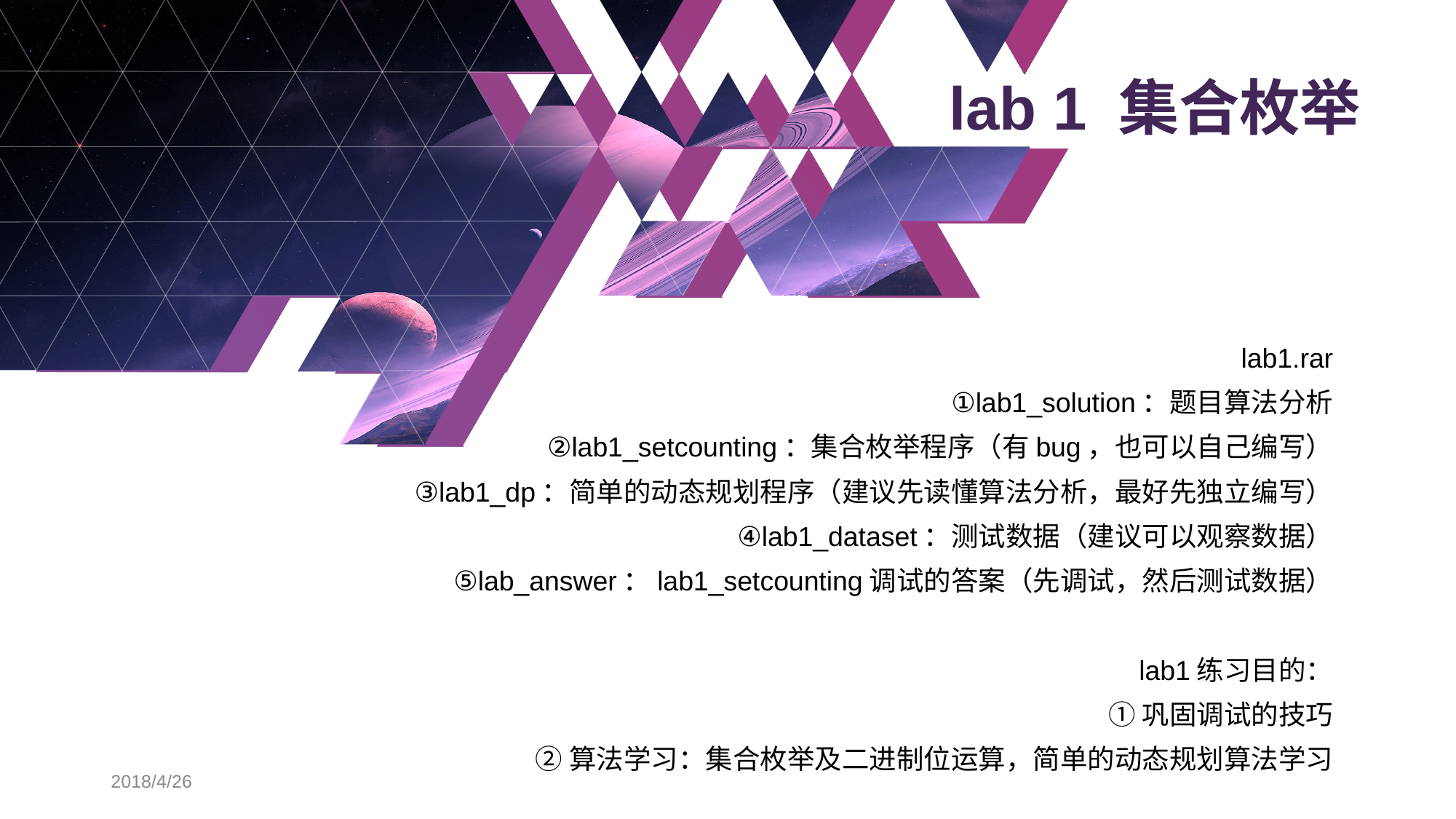

# lab 1 集合枚举
lab1.rar
①lab1_solution：题目算法分析
②lab1_setcounting：集合枚举程序（有bug，也可以自己编写）
③lab1_dp：简单的动态规划程序（建议先读懂算法分析，最好先独立编写）
④lab1_dataset：测试数据（建议可以观察数据）
⑤lab_answer：lab1_setcounting调试的答案（先调试，然后测试数据）

lab1练习目的：
①巩固调试的技巧
②算法学习：集合枚举及二进制位运算，简单的动态规划算法学习
2018/4/26